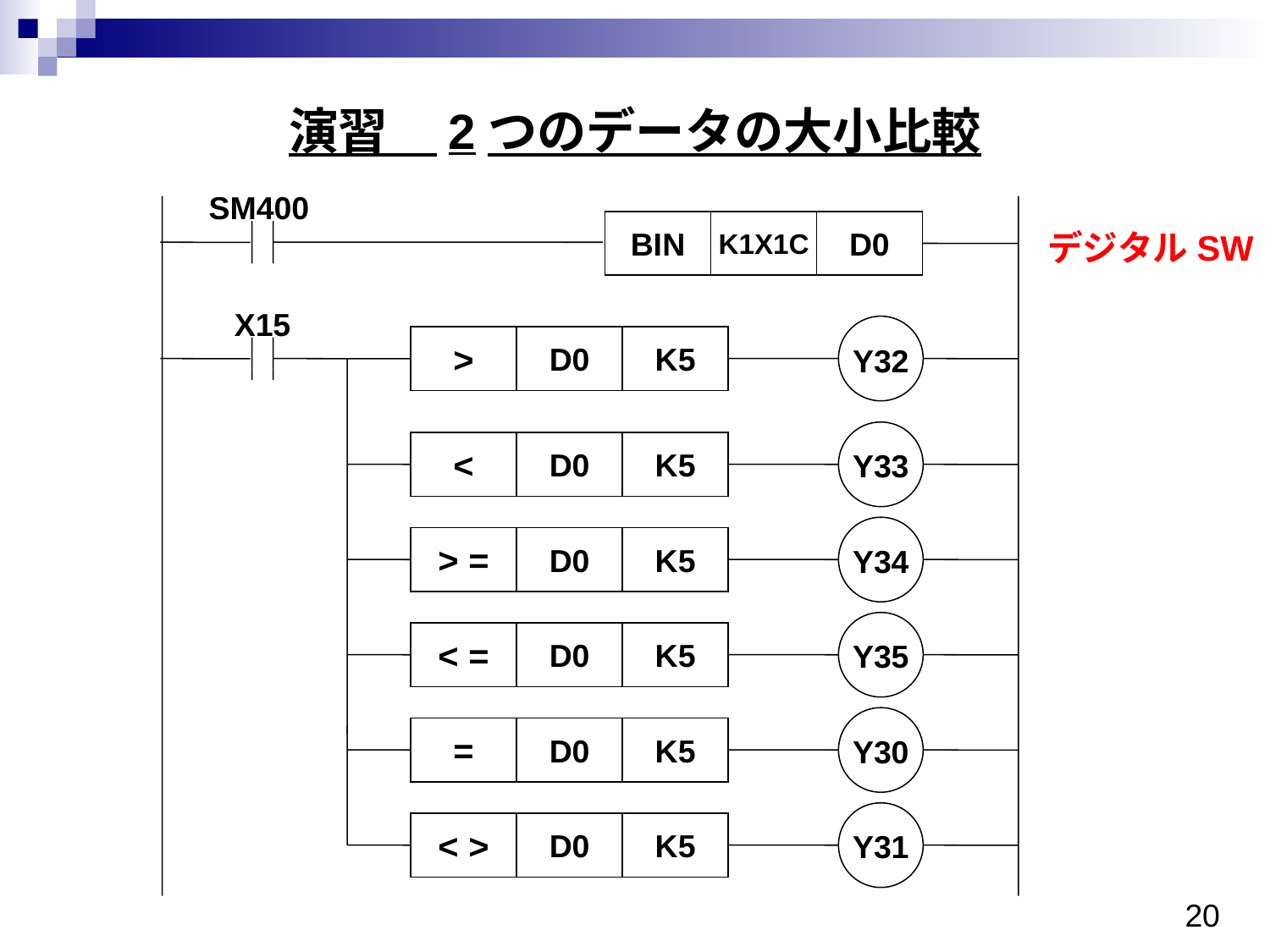

演習　2つのデータの大小比較
SM400

BIN
K1X1C
D0

デジタルSW

X15

>
D0
K5
Y32

<
D0
K5
Y33

> =
D0
K5
Y34

< =
D0
K5
Y35

=
D0
K5
Y30

< >
D0
K5
Y31

20